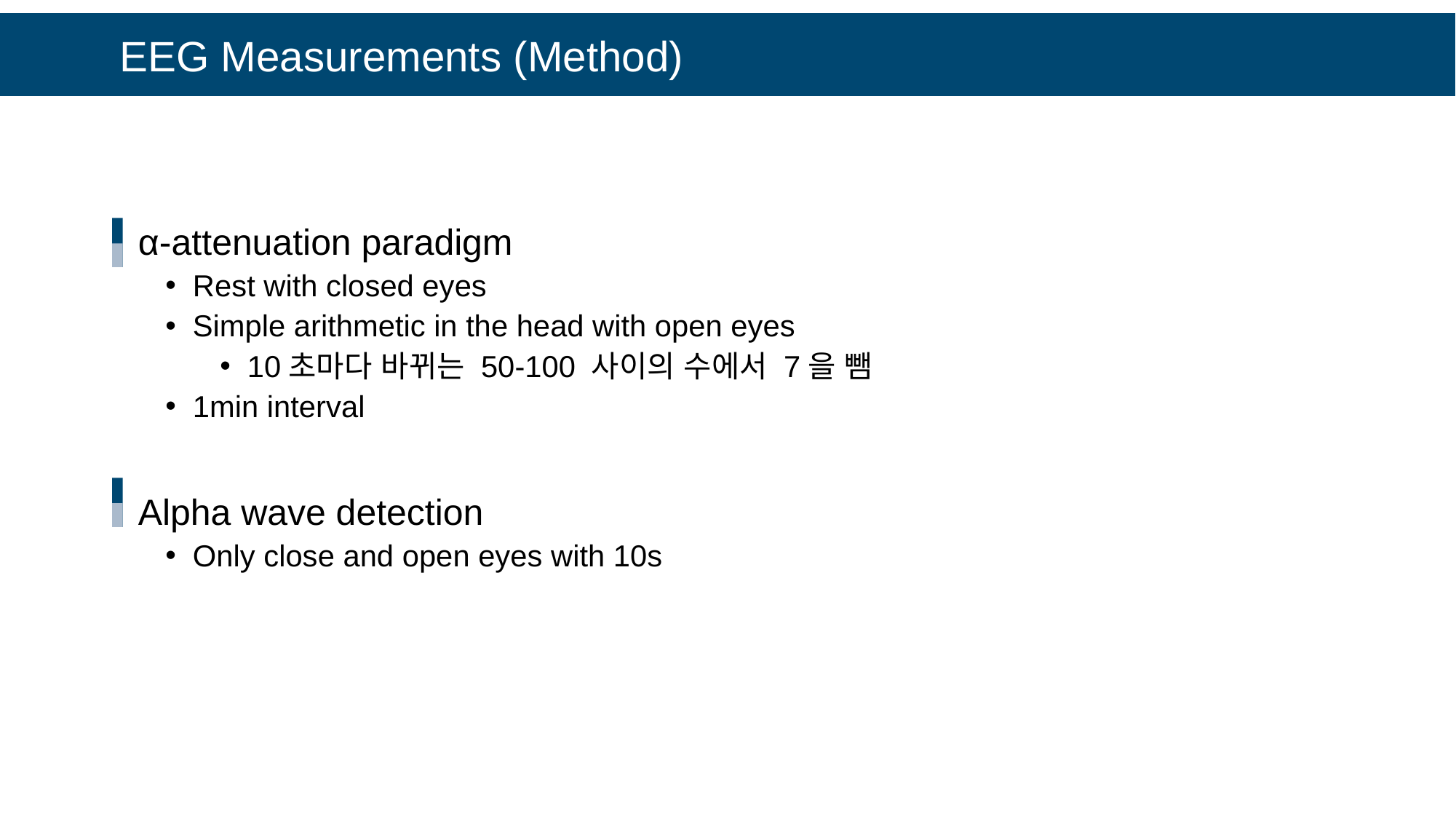

EEG Measurements (Method)
α-attenuation paradigm
Rest with closed eyes
Simple arithmetic in the head with open eyes
10초마다 바뀌는 50-100 사이의 수에서 7을 뺌
1min interval

Alpha wave detection
Only close and open eyes with 10s